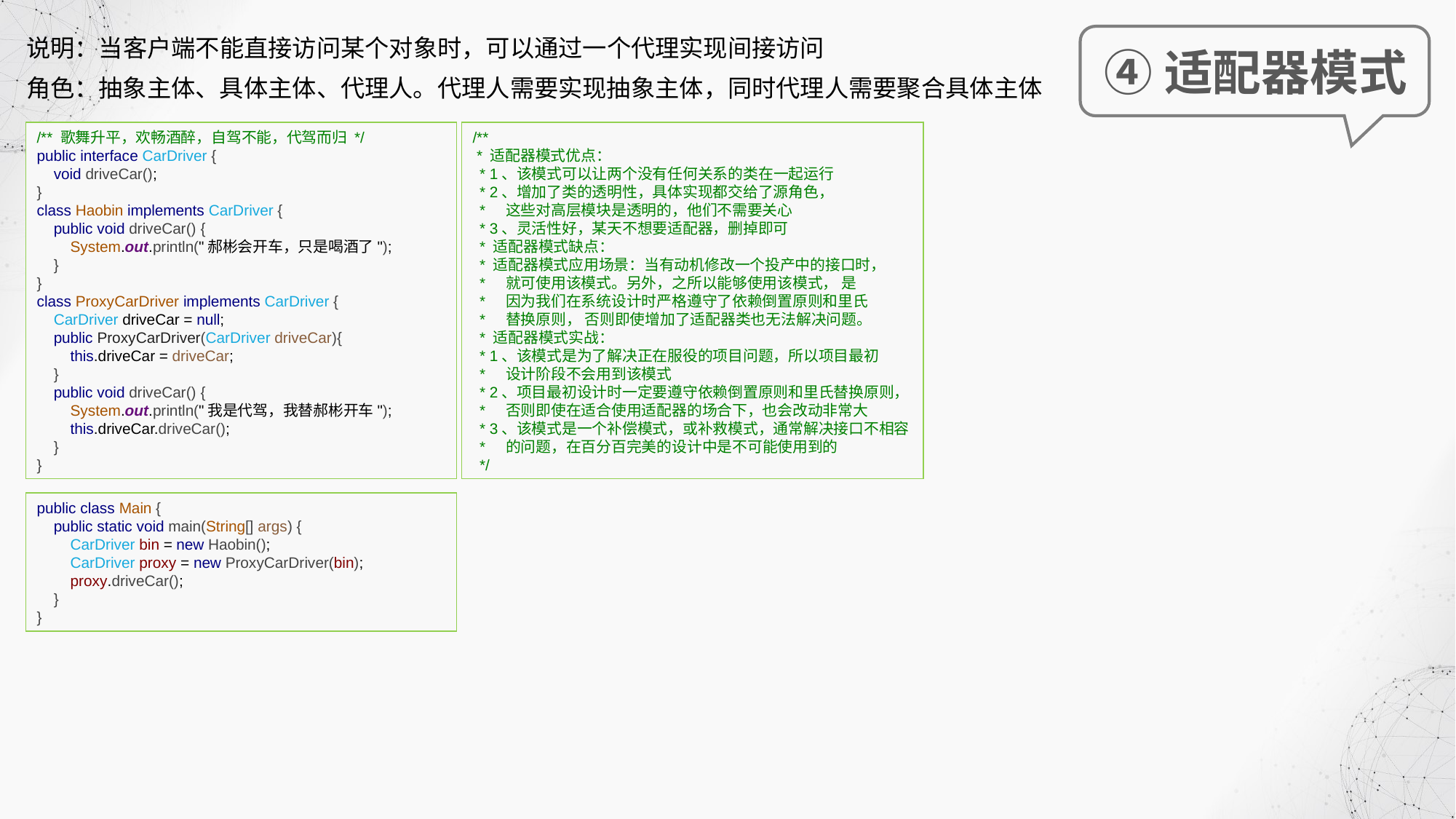

④适配器模式
说明：当客户端不能直接访问某个对象时，可以通过一个代理实现间接访问
角色：抽象主体、具体主体、代理人。代理人需要实现抽象主体，同时代理人需要聚合具体主体
/** 歌舞升平，欢畅酒醉，自驾不能，代驾而归 */
public interface CarDriver {
    void driveCar();
}
class Haobin implements CarDriver {
    public void driveCar() {
        System.out.println("郝彬会开车，只是喝酒了");
    }
}
class ProxyCarDriver implements CarDriver {
    CarDriver driveCar = null;
    public ProxyCarDriver(CarDriver driveCar){
        this.driveCar = driveCar;
    }
    public void driveCar() {
        System.out.println("我是代驾，我替郝彬开车");
        this.driveCar.driveCar();
    }
}
/**
 * 适配器模式优点：
 * 1、该模式可以让两个没有任何关系的类在一起运行
 * 2、增加了类的透明性，具体实现都交给了源角色，
 *    这些对高层模块是透明的，他们不需要关心
 * 3、灵活性好，某天不想要适配器，删掉即可
 * 适配器模式缺点：
 * 适配器模式应用场景：当有动机修改一个投产中的接口时，
 *    就可使用该模式。另外，之所以能够使用该模式， 是
 *    因为我们在系统设计时严格遵守了依赖倒置原则和里氏
 *    替换原则， 否则即使增加了适配器类也无法解决问题。
 * 适配器模式实战：
 * 1、该模式是为了解决正在服役的项目问题，所以项目最初
 *    设计阶段不会用到该模式
 * 2、项目最初设计时一定要遵守依赖倒置原则和里氏替换原则，
 *    否则即使在适合使用适配器的场合下，也会改动非常大
 * 3、该模式是一个补偿模式，或补救模式，通常解决接口不相容
 *    的问题，在百分百完美的设计中是不可能使用到的
 */
public class Main {
    public static void main(String[] args) {
        CarDriver bin = new Haobin();
        CarDriver proxy = new ProxyCarDriver(bin);
        proxy.driveCar();
    }
}